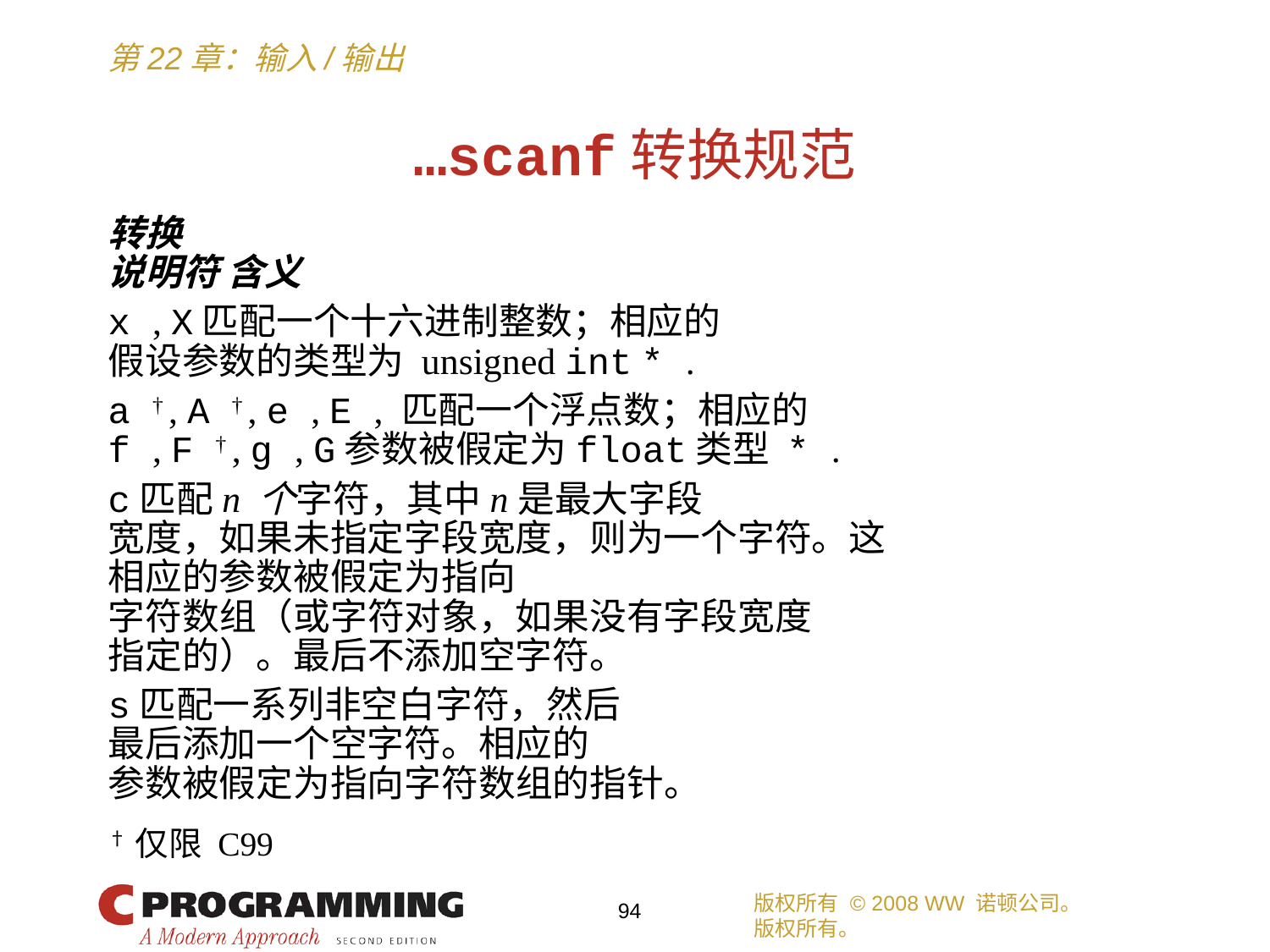

# …scanf转换规范
转换
说明符 含义
x , X匹配一个十六进制整数；相应的
假设参数的类型为 unsigned int * .
a † , A † , e , E , 匹配一个浮点数；相应的
f , F † , g , G参数被假定为float类型 * .
c匹配n 个字符，其中n是最大字段
宽度，如果未指定字段宽度，则为一个字符。这
相应的参数被假定为指向
字符数组（或字符对象，如果没有字段宽度
指定的）。最后不添加空字符。
s匹配一系列非空白字符，然后
最后添加一个空字符。相应的
参数被假定为指向字符数组的指针。
†仅限 C99
版权所有 © 2008 WW 诺顿公司。
版权所有。
94